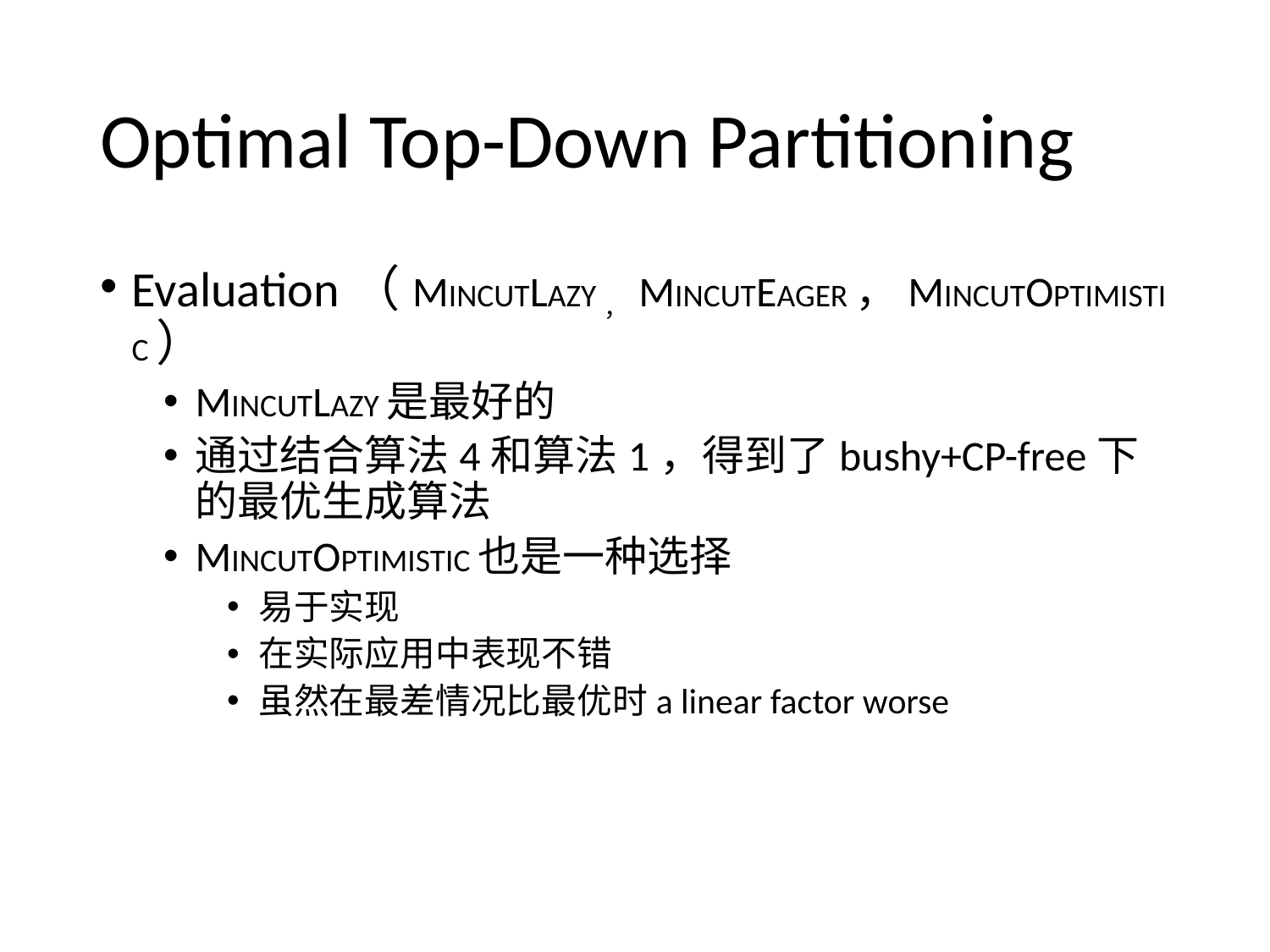

# Optimal Top-Down Partitioning
Evaluation（MINCUTLAZY，MINCUTEAGER，MINCUTOPTIMISTIC）
MINCUTLAZY是最好的
通过结合算法4和算法1，得到了bushy+CP-free下的最优生成算法
MINCUTOPTIMISTIC也是一种选择
易于实现
在实际应用中表现不错
虽然在最差情况比最优时a linear factor worse